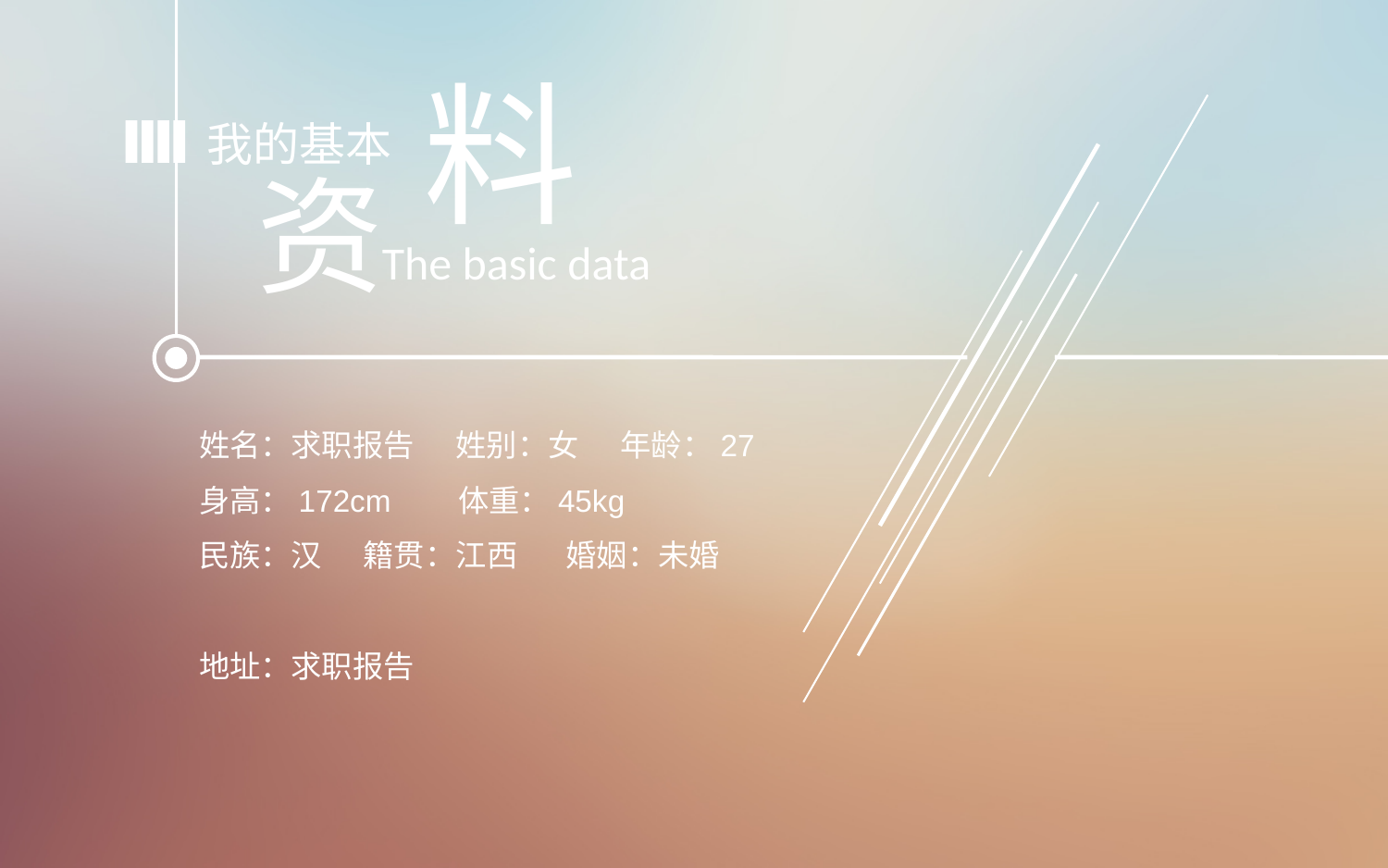

料

我的基本

资
The basic data

姓名：求职报告      姓别：女      年龄：27
身高：172cm       体重：45kg
民族：汉      籍贯：江西       婚姻：未婚

地址：求职报告